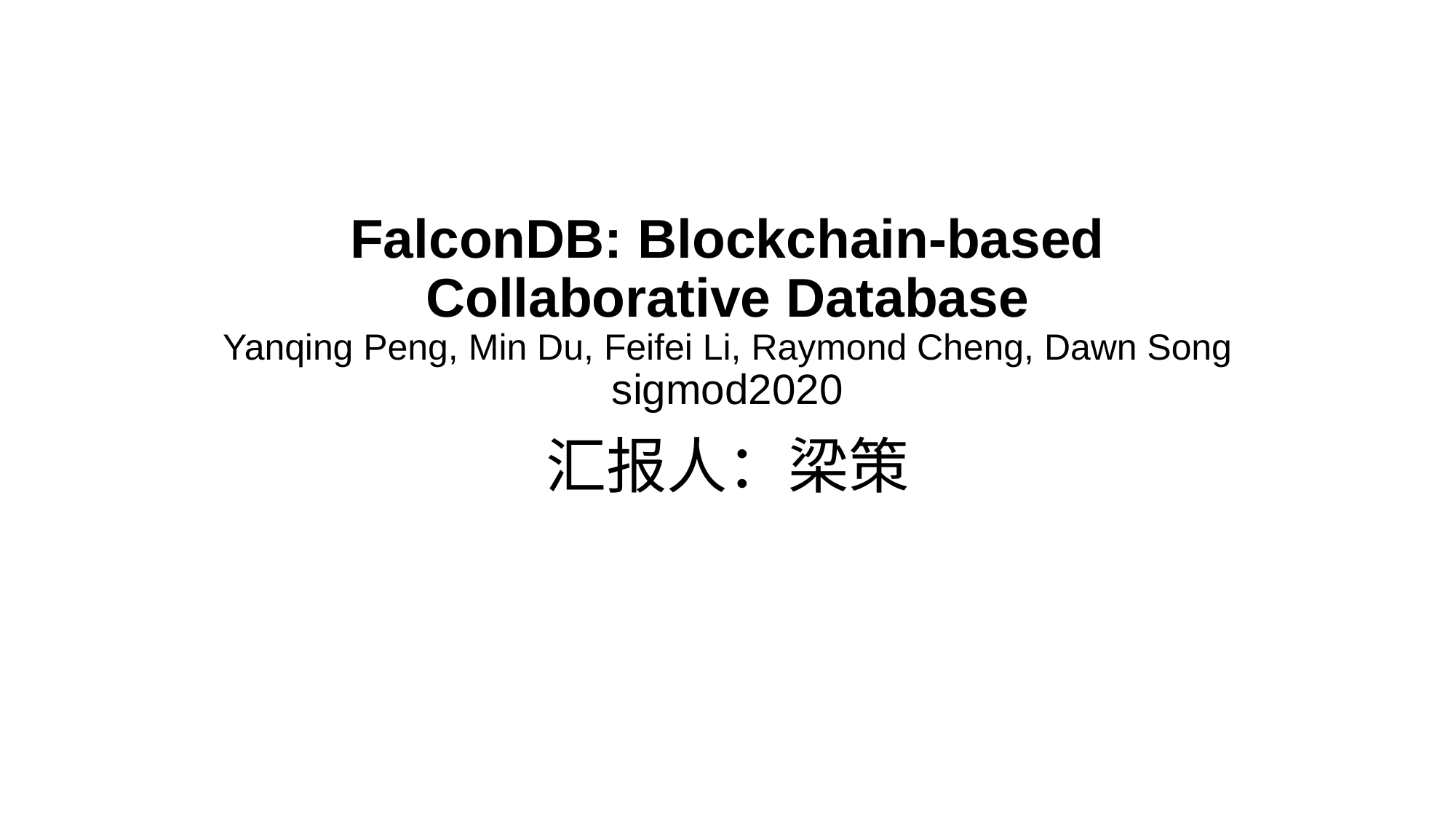

# FalconDB: Blockchain-based Collaborative Database Yanqing Peng, Min Du, Feifei Li, Raymond Cheng, Dawn Song sigmod2020
汇报人：梁策